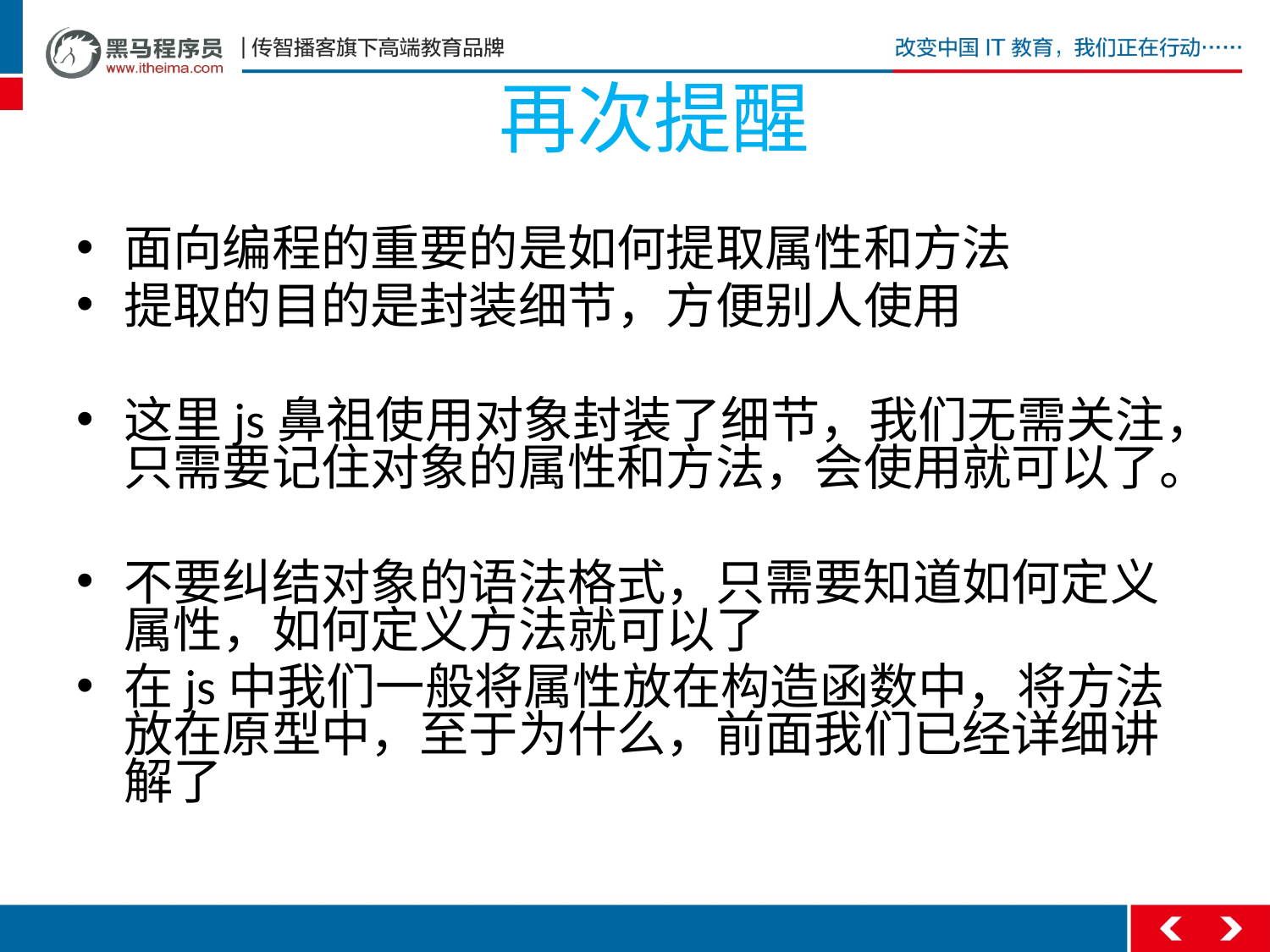

# 再次提醒
面向编程的重要的是如何提取属性和方法
提取的目的是封装细节，方便别人使用

这里js鼻祖使用对象封装了细节，我们无需关注，只需要记住对象的属性和方法，会使用就可以了。

不要纠结对象的语法格式，只需要知道如何定义属性，如何定义方法就可以了
在js中我们一般将属性放在构造函数中，将方法放在原型中，至于为什么，前面我们已经详细讲解了